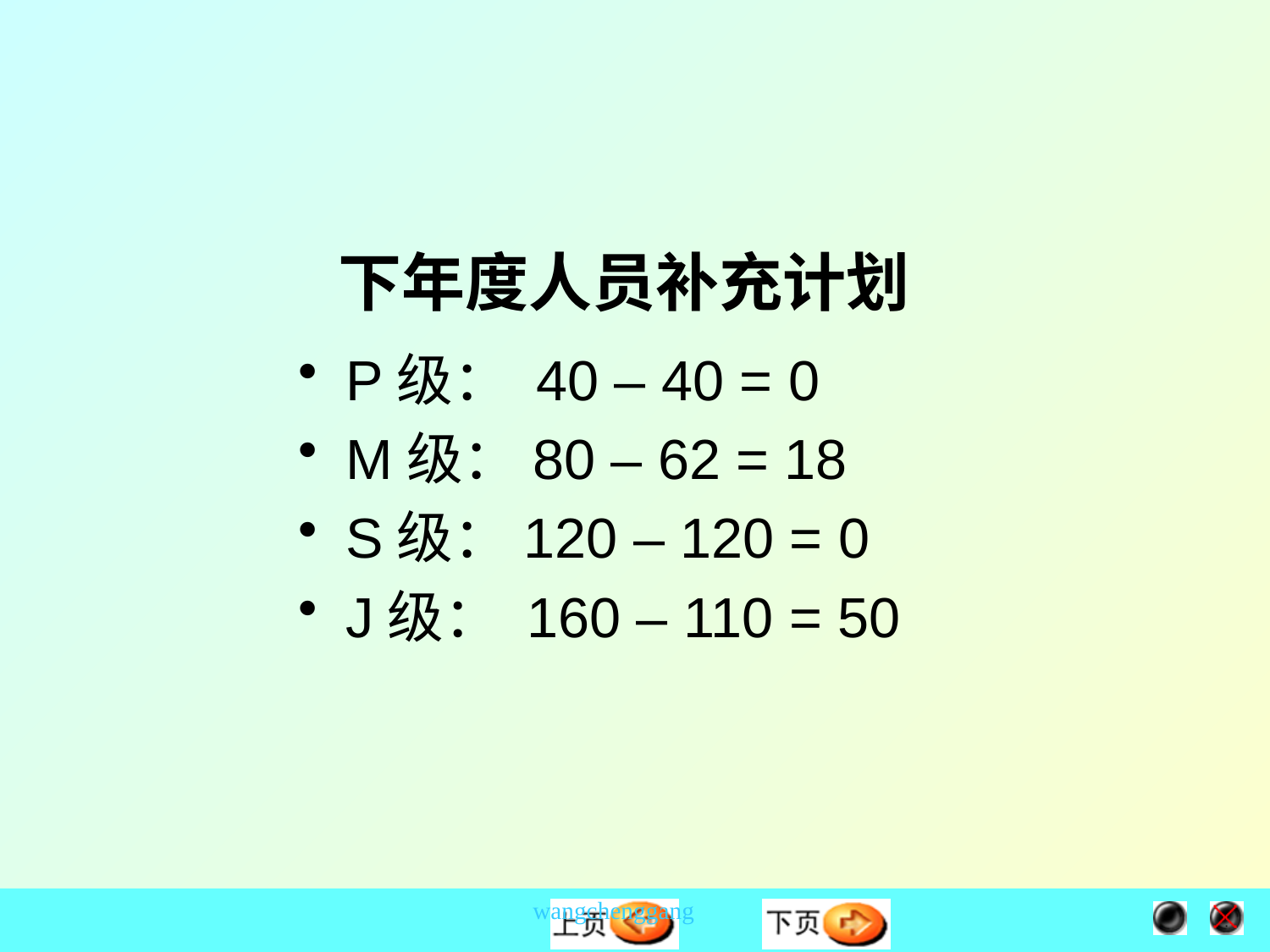

# 下年度人员补充计划
P级： 40 – 40 = 0
M级：80 – 62 = 18
S级：120 – 120 = 0
J级： 160 – 110 = 50
wangchenggang